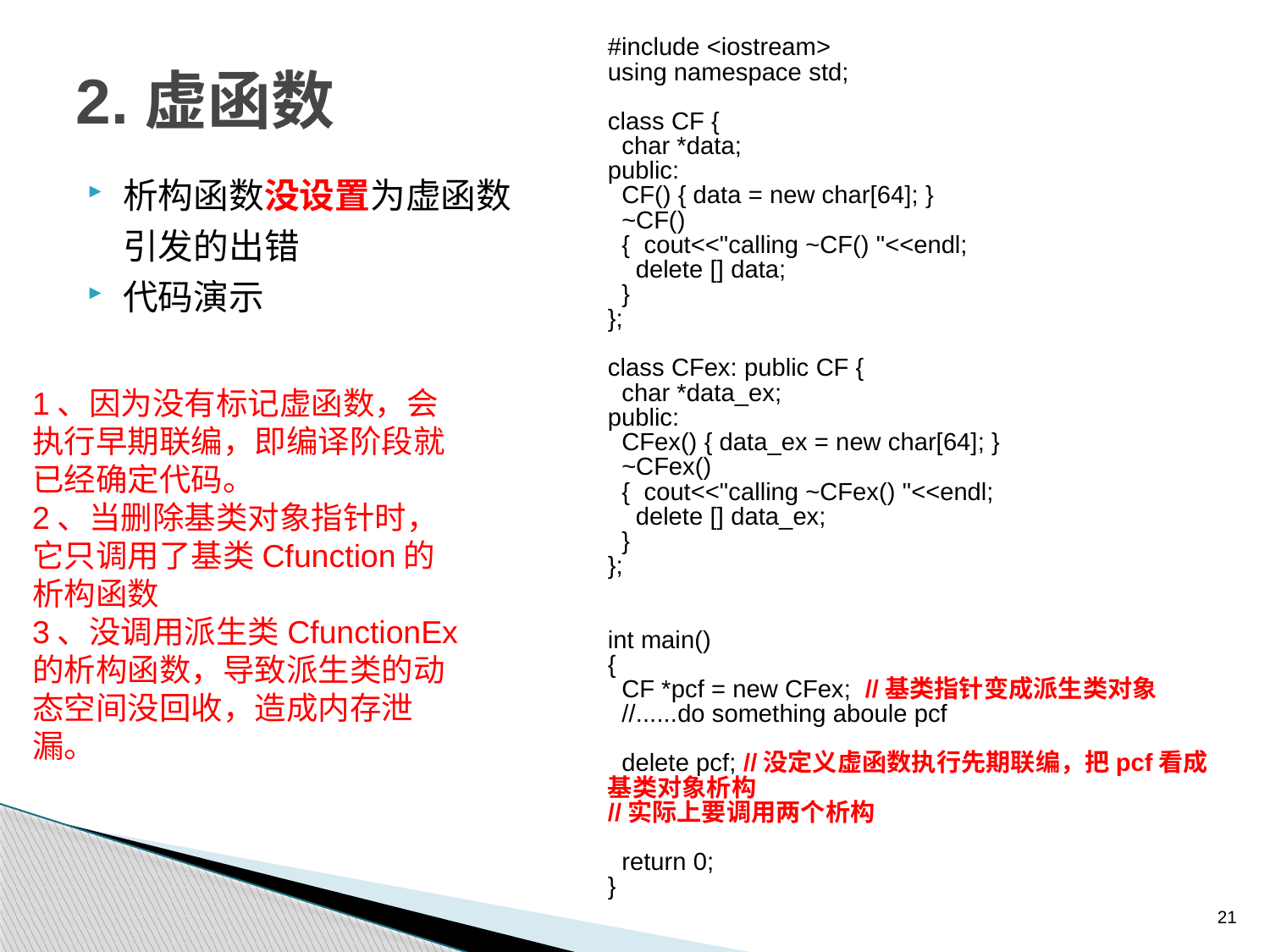

#include <iostream>
using namespace std;

class CF {
  char *data;
public:
  CF() { data = new char[64]; }
  ~CF()
  {  cout<<"calling ~CF() "<<endl;
    delete [] data;
  }
};

class CFex: public CF {
  char *data_ex;
public:
  CFex() { data_ex = new char[64]; }
  ~CFex()
  {  cout<<"calling ~CFex() "<<endl;
    delete [] data_ex;
  }
};

int main()
{
  CF *pcf = new CFex;  //基类指针变成派生类对象
  //......do something aboule pcf

  delete pcf; //没定义虚函数执行先期联编，把pcf看成基类对象析构
//实际上要调用两个析构

  return 0;
}

# 2.虚函数
析构函数没设置为虚函数引发的出错
代码演示

1、因为没有标记虚函数，会执行早期联编，即编译阶段就已经确定代码。
2、当删除基类对象指针时，它只调用了基类Cfunction的析构函数
3、没调用派生类CfunctionEx的析构函数，导致派生类的动态空间没回收，造成内存泄漏。
21